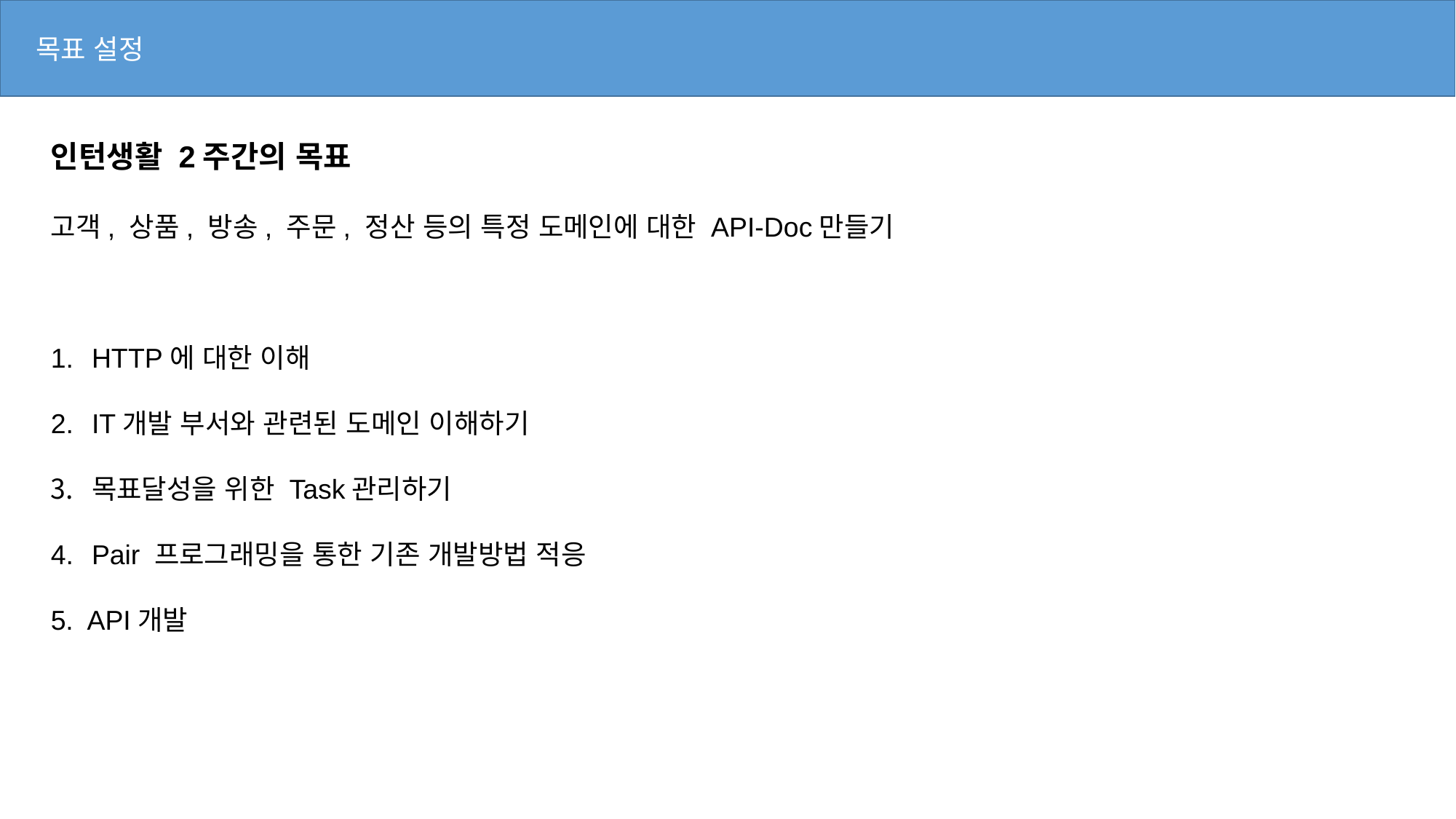

목표 설정
인턴생활 2주간의 목표

고객, 상품, 방송, 주문, 정산 등의 특정 도메인에 대한 API-Doc만들기

HTTP에 대한 이해

IT개발 부서와 관련된 도메인 이해하기

목표달성을 위한 Task관리하기

Pair 프로그래밍을 통한 기존 개발방법 적응

5.  API개발